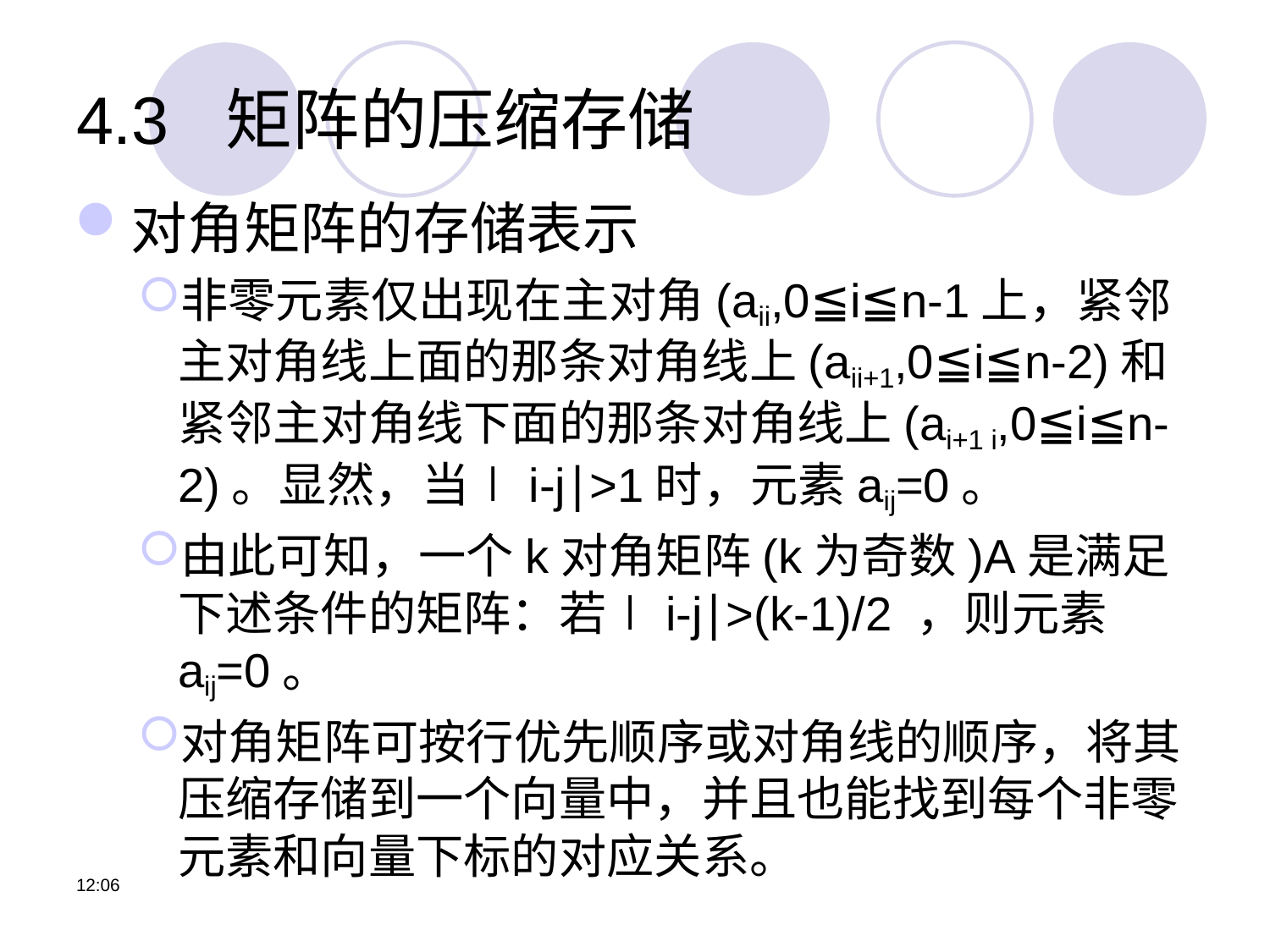

# 4.3 矩阵的压缩存储
对角矩阵的存储表示
非零元素仅出现在主对角(aii,0≦i≦n-1上，紧邻主对角线上面的那条对角线上(aii+1,0≦i≦n-2)和紧邻主对角线下面的那条对角线上(ai+1 i,0≦i≦n-2)。显然，当∣i-j∣>1时，元素aij=0。
由此可知，一个k对角矩阵(k为奇数)A是满足下述条件的矩阵：若∣i-j∣>(k-1)/2 ，则元素 aij=0。
对角矩阵可按行优先顺序或对角线的顺序，将其压缩存储到一个向量中，并且也能找到每个非零元素和向量下标的对应关系。
12:06